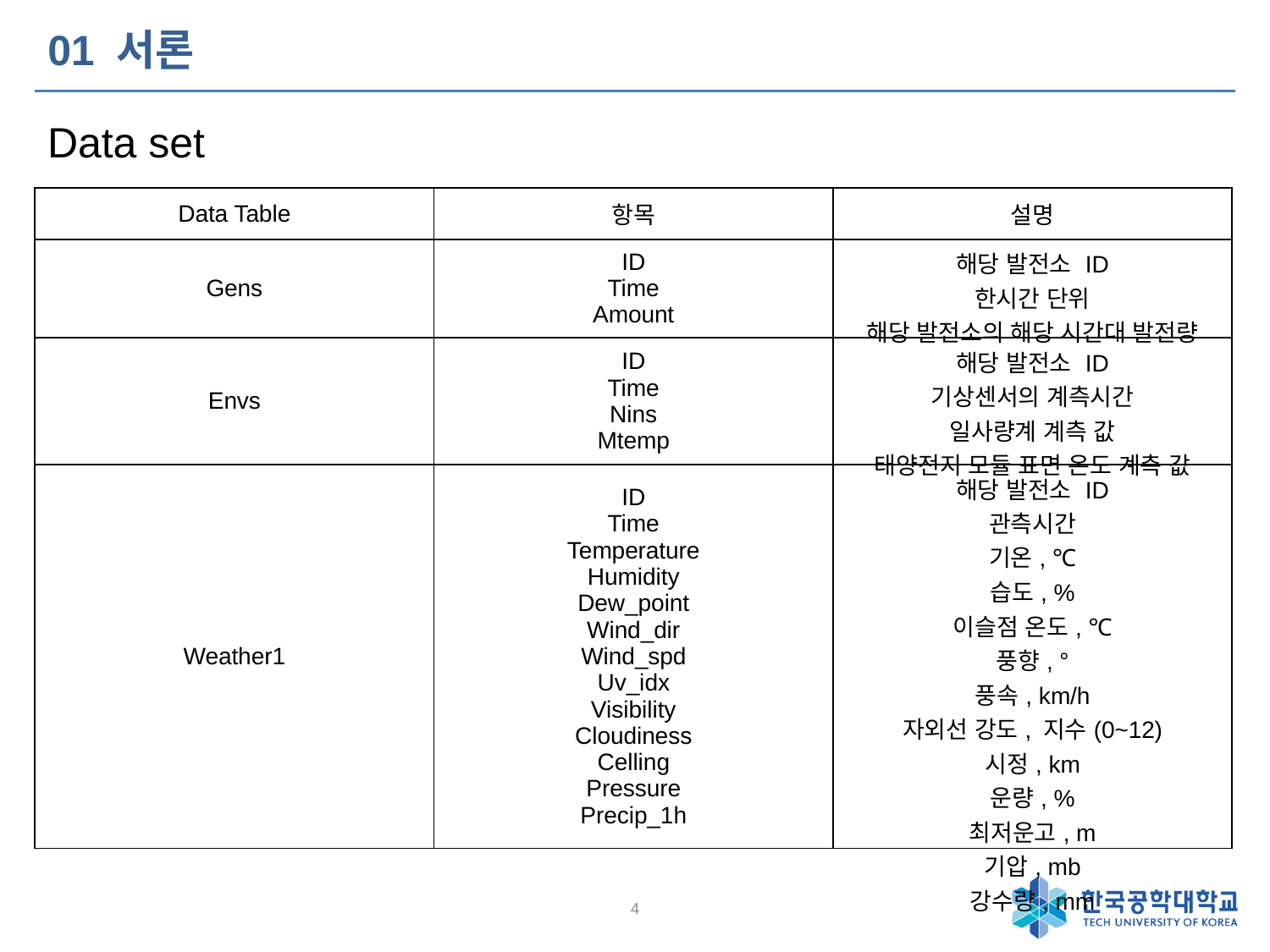

# 01 서론
Data set
| Data Table | 항목 | 설명 |
| --- | --- | --- |
| Gens | ID Time Amount | 해당 발전소 ID 한시간 단위 해당 발전소의 해당 시간대 발전량 |
| Envs | ID Time Nins Mtemp | 해당 발전소 ID 기상센서의 계측시간 일사량계 계측 값 태양전지 모듈 표면 온도 계측 값 |
| Weather1 | ID Time Temperature Humidity Dew\_point Wind\_dir Wind\_spd Uv\_idx Visibility Cloudiness Celling Pressure Precip\_1h | 해당 발전소 ID 관측시간 기온, ℃ 습도, % 이슬점 온도, ℃ 풍향, ° 풍속, km/h 자외선 강도, 지수(0~12) 시정, km 운량, % 최저운고, m 기압, mb 강수량, mm |
4